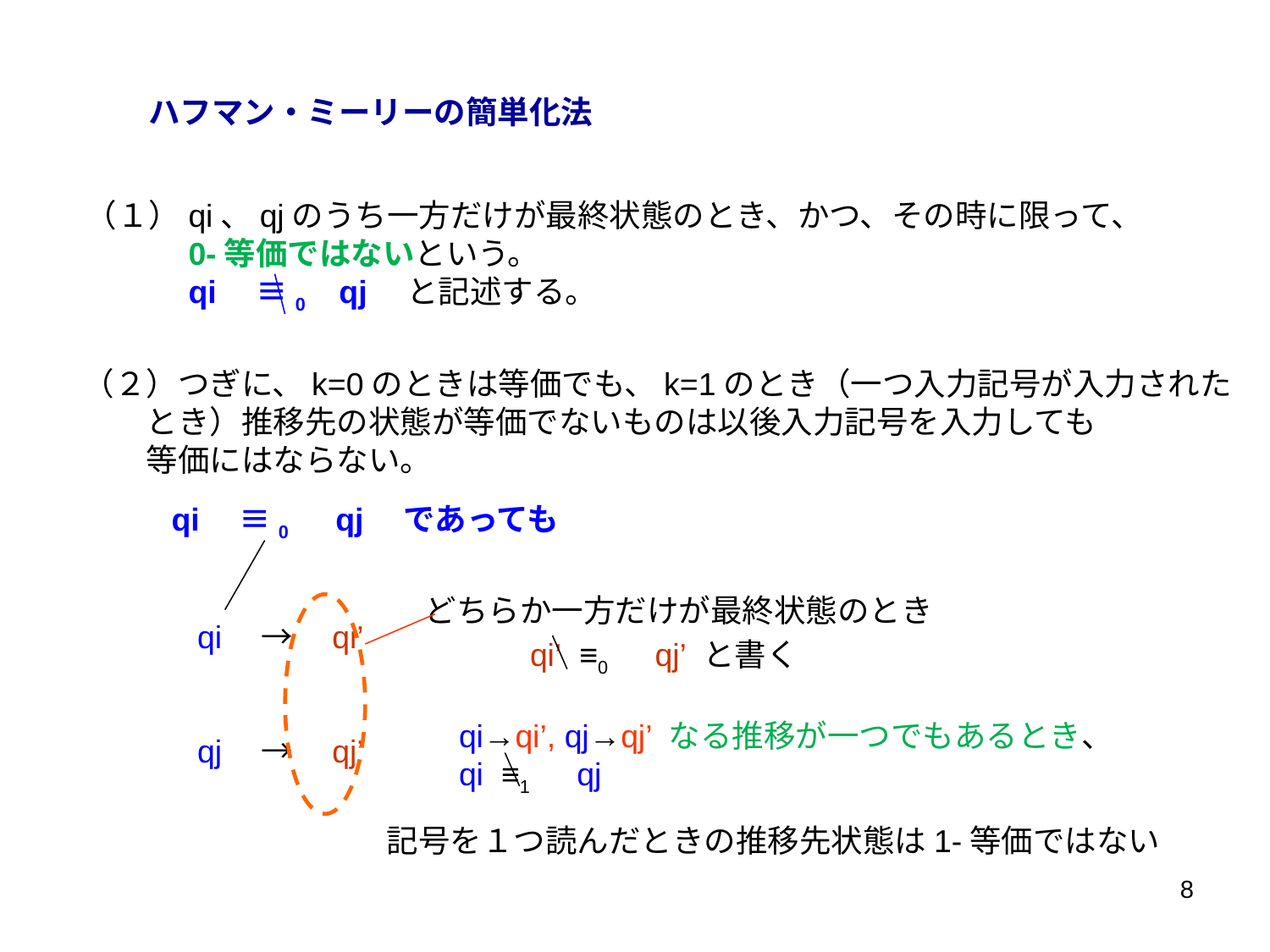

ハフマン・ミーリーの簡単化法
（１）qi、qjのうち一方だけが最終状態のとき、かつ、その時に限って、
　　　0-等価ではないという。
　　　qi　≡0　qj　と記述する。

（２）つぎに、k=0のときは等価でも、k=1のとき（一つ入力記号が入力された
　　とき）推移先の状態が等価でないものは以後入力記号を入力しても
　　等価にはならない。
qi　≡0　qj　であっても

　　qi　→　qi’

　　qj　→　qj’

どちらか一方だけが最終状態のとき

　　qi’  ≡0　qj’ と書く

qi→qi’, qj→qj’ なる推移が一つでもあるとき、
qi  ≡1　qj

記号を１つ読んだときの推移先状態は1-等価ではない
8